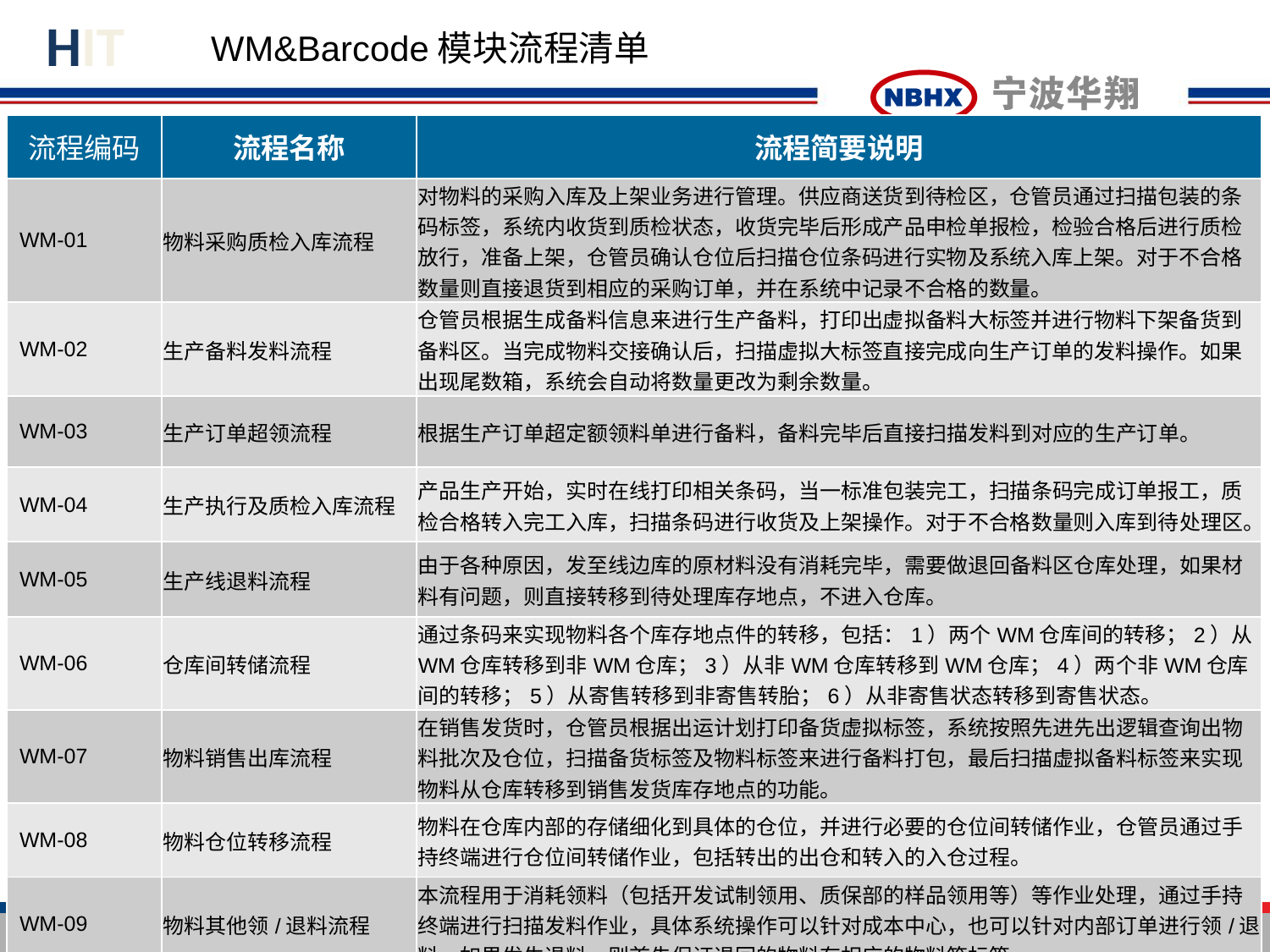

WM&Barcode模块流程清单
| 流程编码 | 流程名称 | 流程简要说明 |
| --- | --- | --- |
| WM-01 | 物料采购质检入库流程 | 对物料的采购入库及上架业务进行管理。供应商送货到待检区，仓管员通过扫描包装的条码标签，系统内收货到质检状态，收货完毕后形成产品申检单报检，检验合格后进行质检放行，准备上架，仓管员确认仓位后扫描仓位条码进行实物及系统入库上架。对于不合格数量则直接退货到相应的采购订单，并在系统中记录不合格的数量。 |
| WM-02 | 生产备料发料流程 | 仓管员根据生成备料信息来进行生产备料，打印出虚拟备料大标签并进行物料下架备货到备料区。当完成物料交接确认后，扫描虚拟大标签直接完成向生产订单的发料操作。如果出现尾数箱，系统会自动将数量更改为剩余数量。 |
| WM-03 | 生产订单超领流程 | 根据生产订单超定额领料单进行备料，备料完毕后直接扫描发料到对应的生产订单。 |
| WM-04 | 生产执行及质检入库流程 | 产品生产开始，实时在线打印相关条码，当一标准包装完工，扫描条码完成订单报工，质检合格转入完工入库，扫描条码进行收货及上架操作。对于不合格数量则入库到待处理区。 |
| WM-05 | 生产线退料流程 | 由于各种原因，发至线边库的原材料没有消耗完毕，需要做退回备料区仓库处理，如果材料有问题，则直接转移到待处理库存地点，不进入仓库。 |
| WM-06 | 仓库间转储流程 | 通过条码来实现物料各个库存地点件的转移，包括：1）两个WM仓库间的转移；2）从WM仓库转移到非WM仓库；3）从非WM仓库转移到WM仓库；4）两个非WM仓库间的转移；5）从寄售转移到非寄售转胎；6）从非寄售状态转移到寄售状态。 |
| WM-07 | 物料销售出库流程 | 在销售发货时，仓管员根据出运计划打印备货虚拟标签，系统按照先进先出逻辑查询出物料批次及仓位，扫描备货标签及物料标签来进行备料打包，最后扫描虚拟备料标签来实现物料从仓库转移到销售发货库存地点的功能。 |
| WM-08 | 物料仓位转移流程 | 物料在仓库内部的存储细化到具体的仓位，并进行必要的仓位间转储作业，仓管员通过手持终端进行仓位间转储作业，包括转出的出仓和转入的入仓过程。 |
| WM-09 | 物料其他领/退料流程 | 本流程用于消耗领料（包括开发试制领用、质保部的样品领用等）等作业处理，通过手持终端进行扫描发料作业，具体系统操作可以针对成本中心，也可以针对内部订单进行领/退料。如果发生退料，则首先保证退回的物料有相应的物料箱标签。 |
| WM-10 | 仓库管理主数据维护流程 | 主要包括物料主数据仓库视图的维护以及仓位的新增、修改、删除、冻结等主数据的维护。 |
以下为OK页面
Reserved Copyright of NBHX